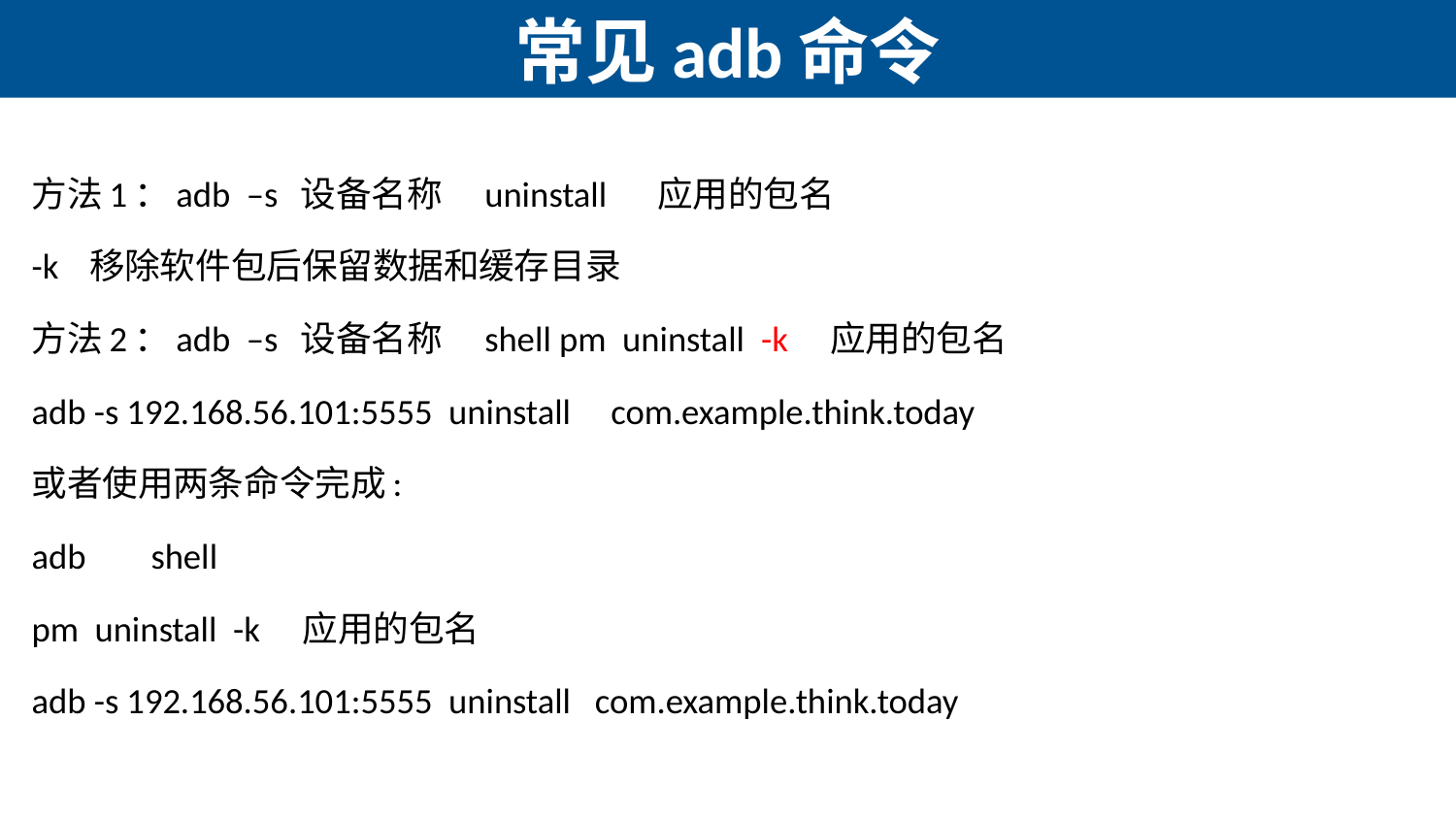

# 常见adb命令
方法1：adb  –s  设备名称　uninstall 　应用的包名
-k   移除软件包后保留数据和缓存目录
方法2：adb  –s  设备名称　shell pm  uninstall  -k　应用的包名
adb -s 192.168.56.101:5555  uninstall     com.example.think.today
或者使用两条命令完成:
adb  　shell
pm  uninstall  -k　应用的包名
adb -s 192.168.56.101:5555  uninstall   com.example.think.today